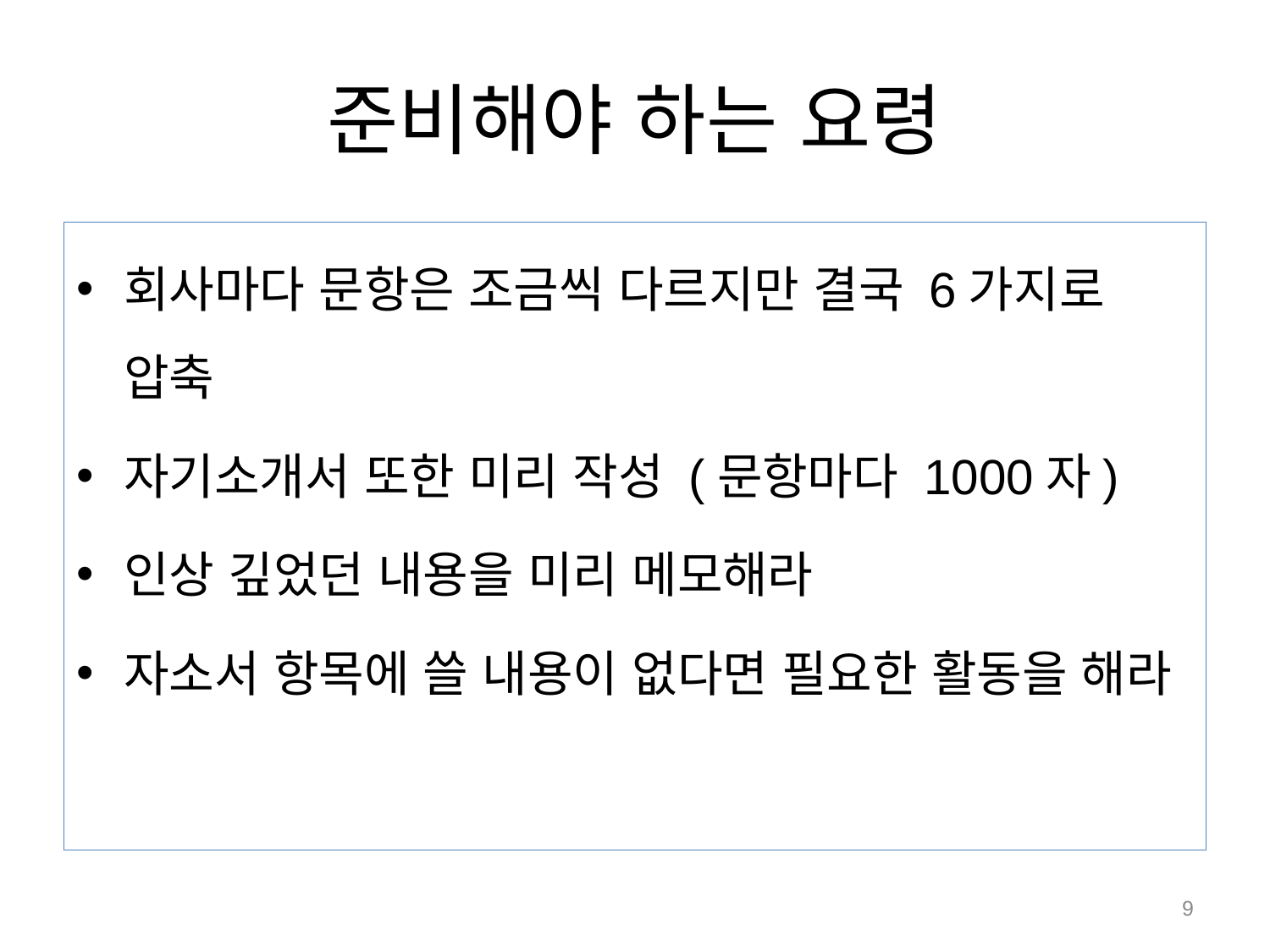

# 준비해야 하는 요령
회사마다 문항은 조금씩 다르지만 결국 6가지로 압축
자기소개서 또한 미리 작성 (문항마다 1000자)
인상 깊었던 내용을 미리 메모해라
자소서 항목에 쓸 내용이 없다면 필요한 활동을 해라

9